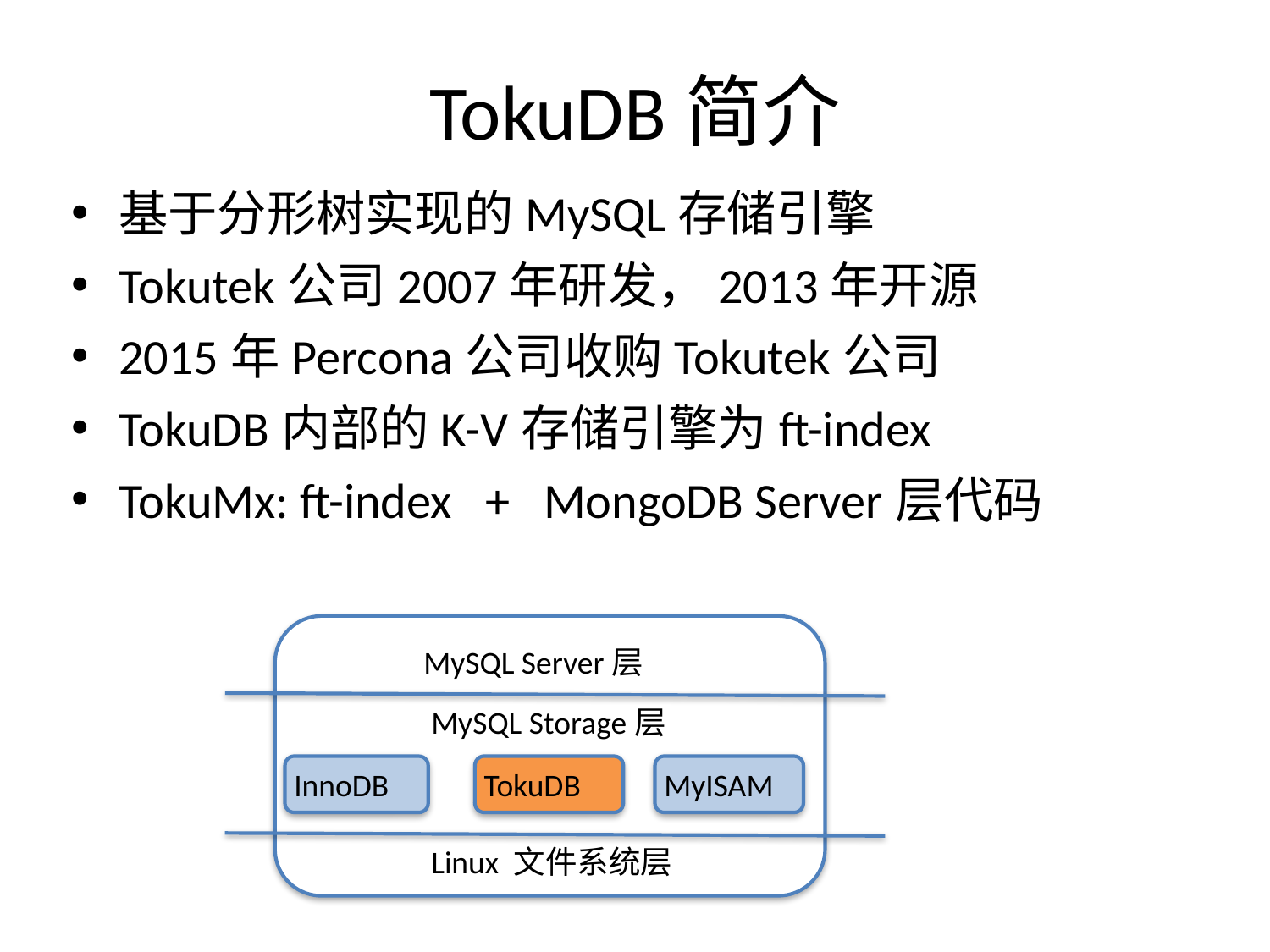

# TokuDB简介
基于分形树实现的MySQL存储引擎
Tokutek公司2007年研发，2013年开源
2015年Percona公司收购Tokutek公司
TokuDB内部的K-V存储引擎为ft-index
TokuMx: ft-index   +   MongoDB Server层代码

MySQL Server层
MySQL Storage层
InnoDB
TokuDB
MyISAM
Linux 文件系统层